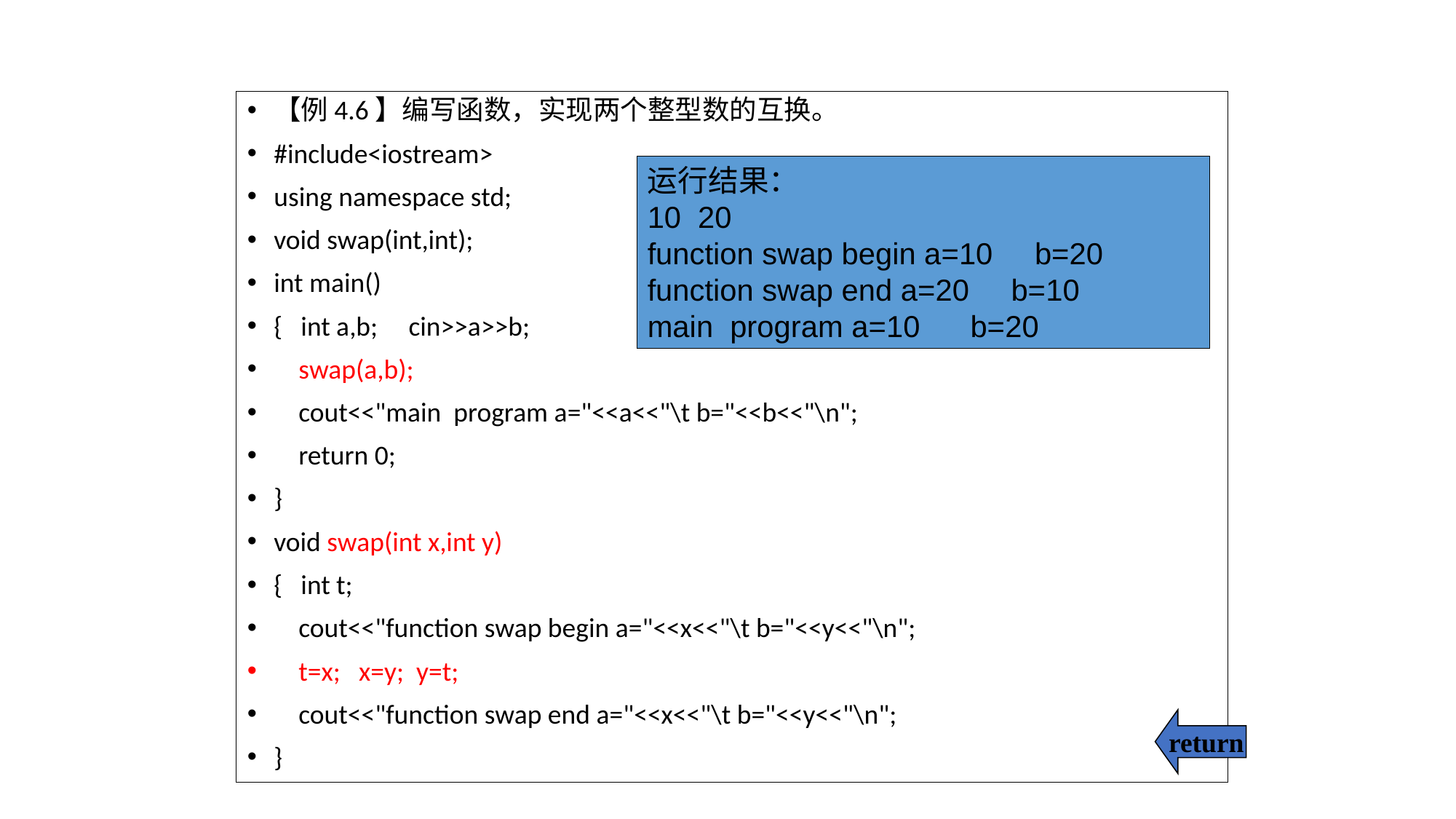

【例4.6】编写函数，实现两个整型数的互换。
#include<iostream>
using namespace std;
void swap(int,int);
int main()
{   int a,b;     cin>>a>>b;
    swap(a,b);
    cout<<"main  program a="<<a<<"\t b="<<b<<"\n";
    return 0;
}
void swap(int x,int y)
{   int t;
    cout<<"function swap begin a="<<x<<"\t b="<<y<<"\n";
    t=x;   x=y;  y=t;
    cout<<"function swap end a="<<x<<"\t b="<<y<<"\n";
}
运行结果：
10  20
function swap begin a=10     b=20
function swap end a=20     b=10
main  program a=10      b=20
return